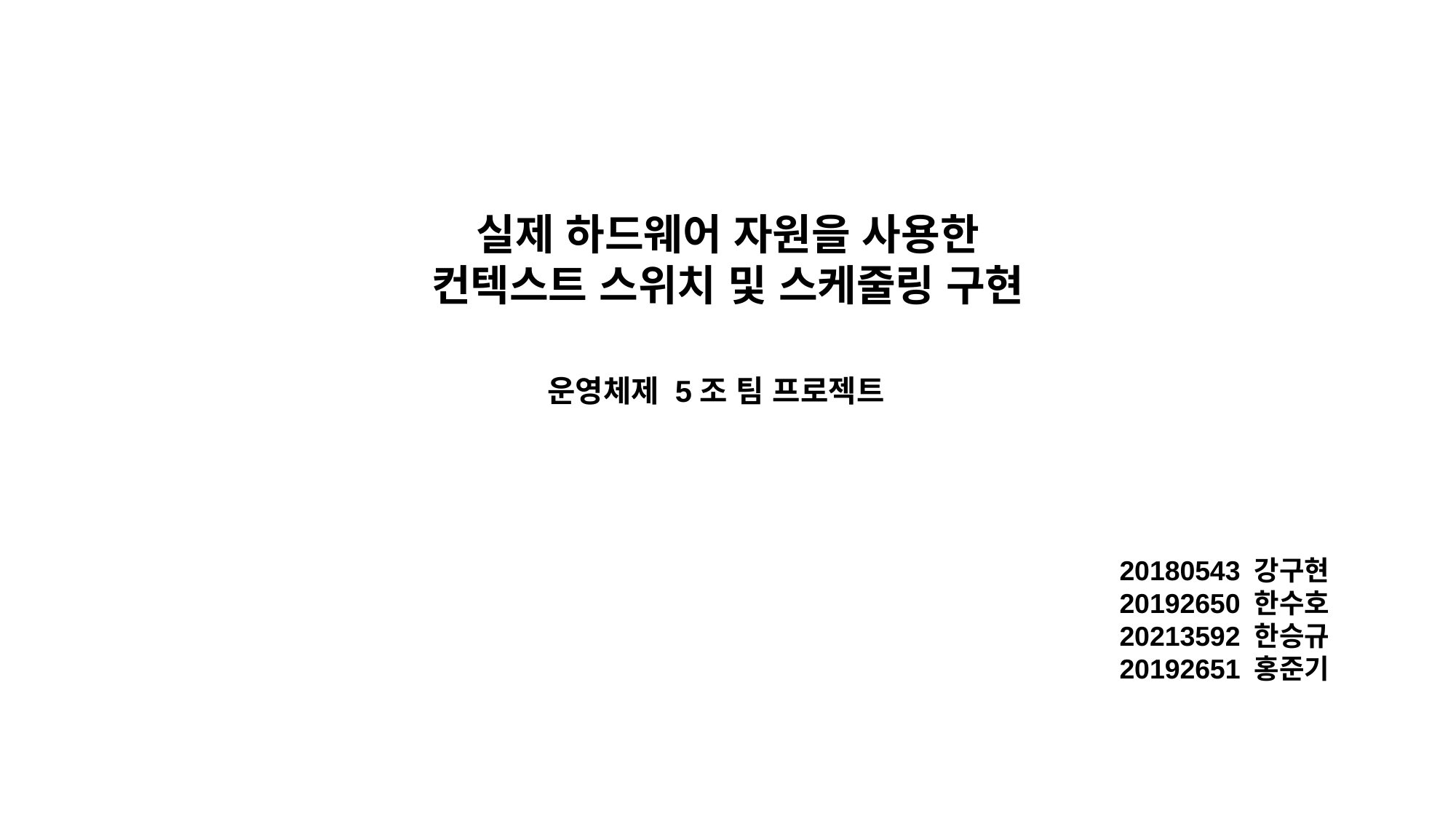

실제 하드웨어 자원을 사용한
컨텍스트 스위치 및 스케줄링 구현
운영체제 5조 팀 프로젝트
20180543 강구현
20192650 한수호
20213592 한승규
20192651 홍준기